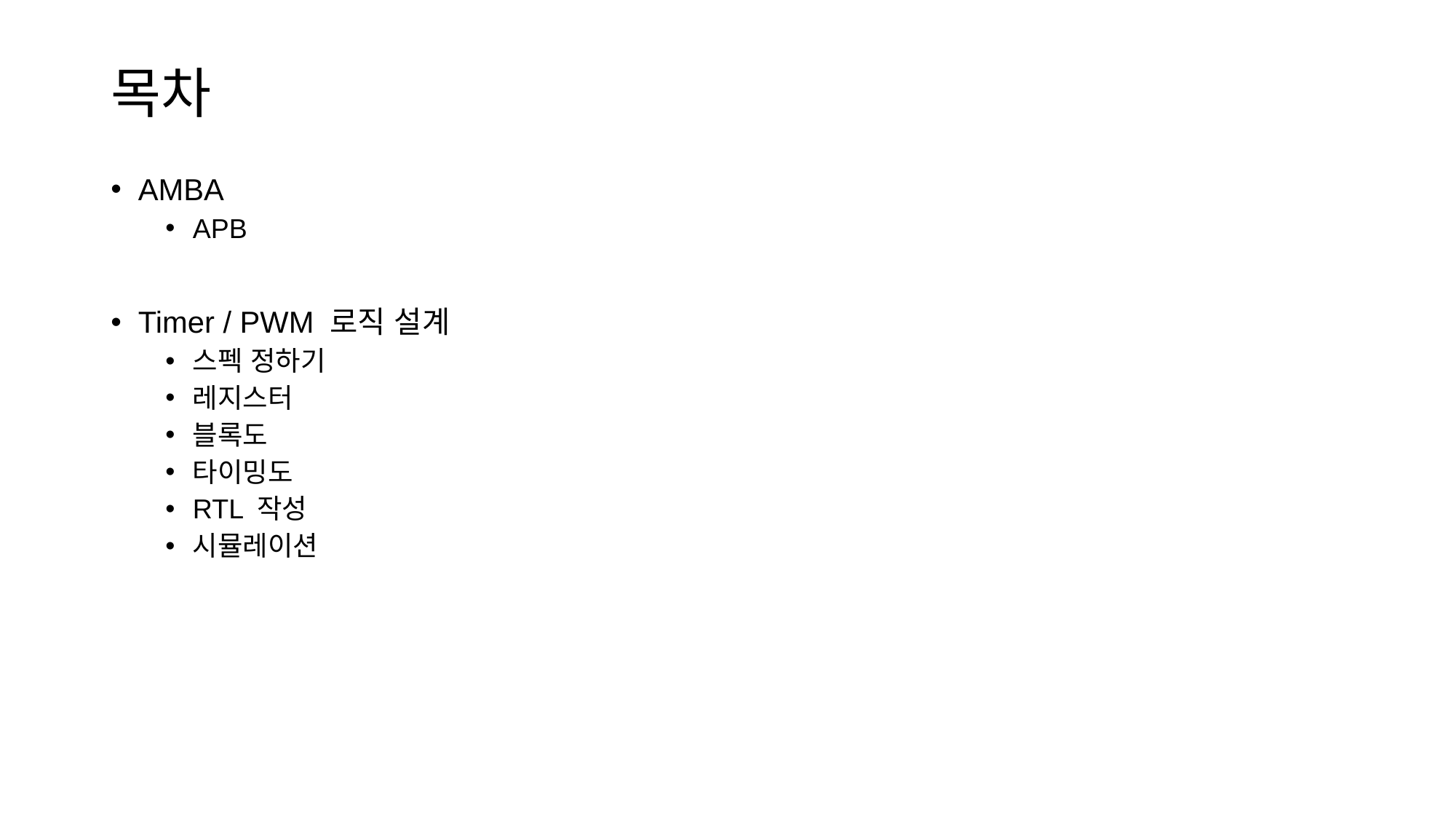

# 목차
AMBA
APB

Timer / PWM 로직 설계
스펙 정하기
레지스터
블록도
타이밍도
RTL 작성
시뮬레이션